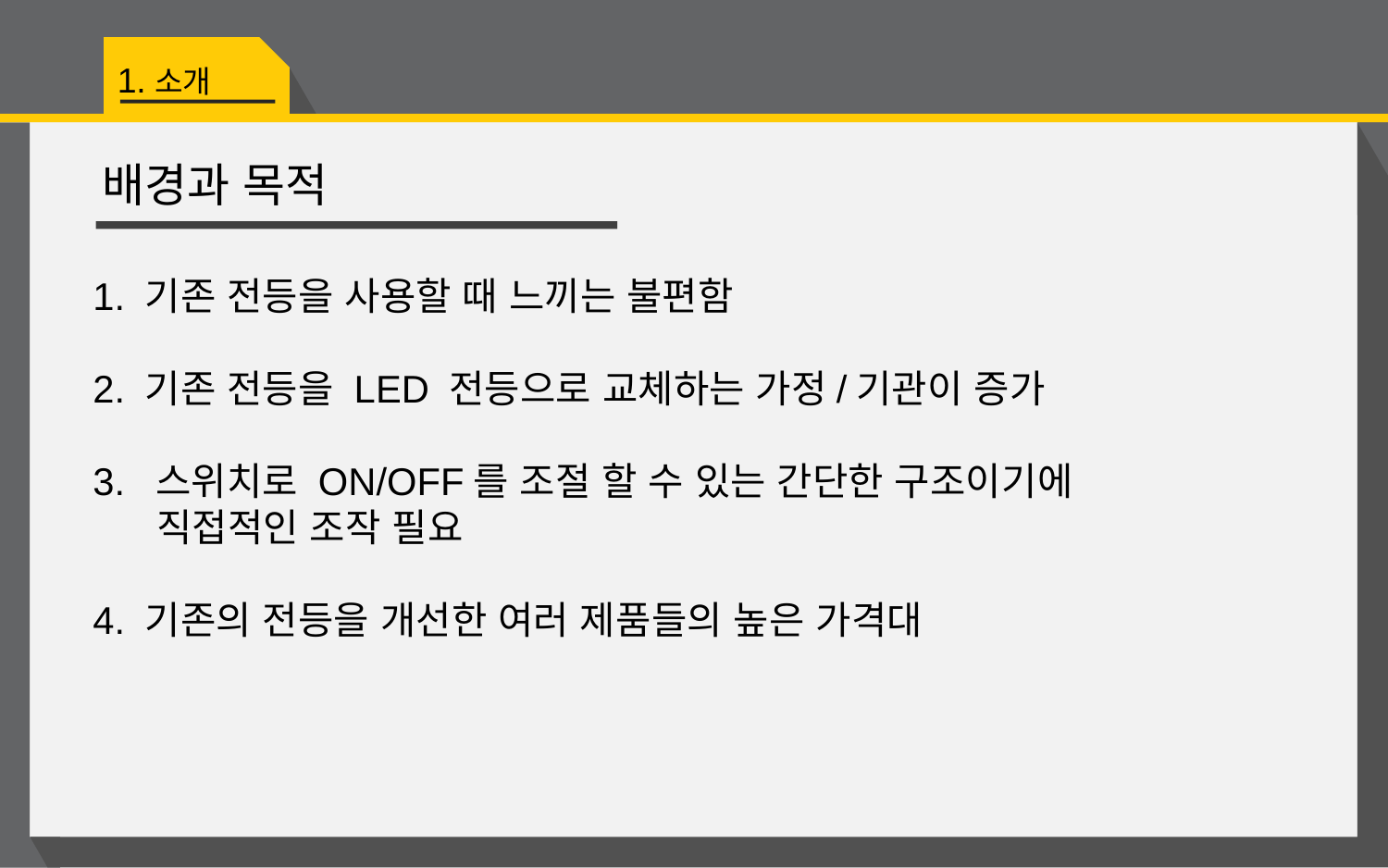

1.소개
배경과 목적

기존 전등을 사용할 때 느끼는 불편함

2. 기존 전등을 LED 전등으로 교체하는 가정/기관이 증가

3.  스위치로 ON/OFF를 조절 할 수 있는 간단한 구조이기에
     직접적인 조작 필요

4. 기존의 전등을 개선한 여러 제품들의 높은 가격대